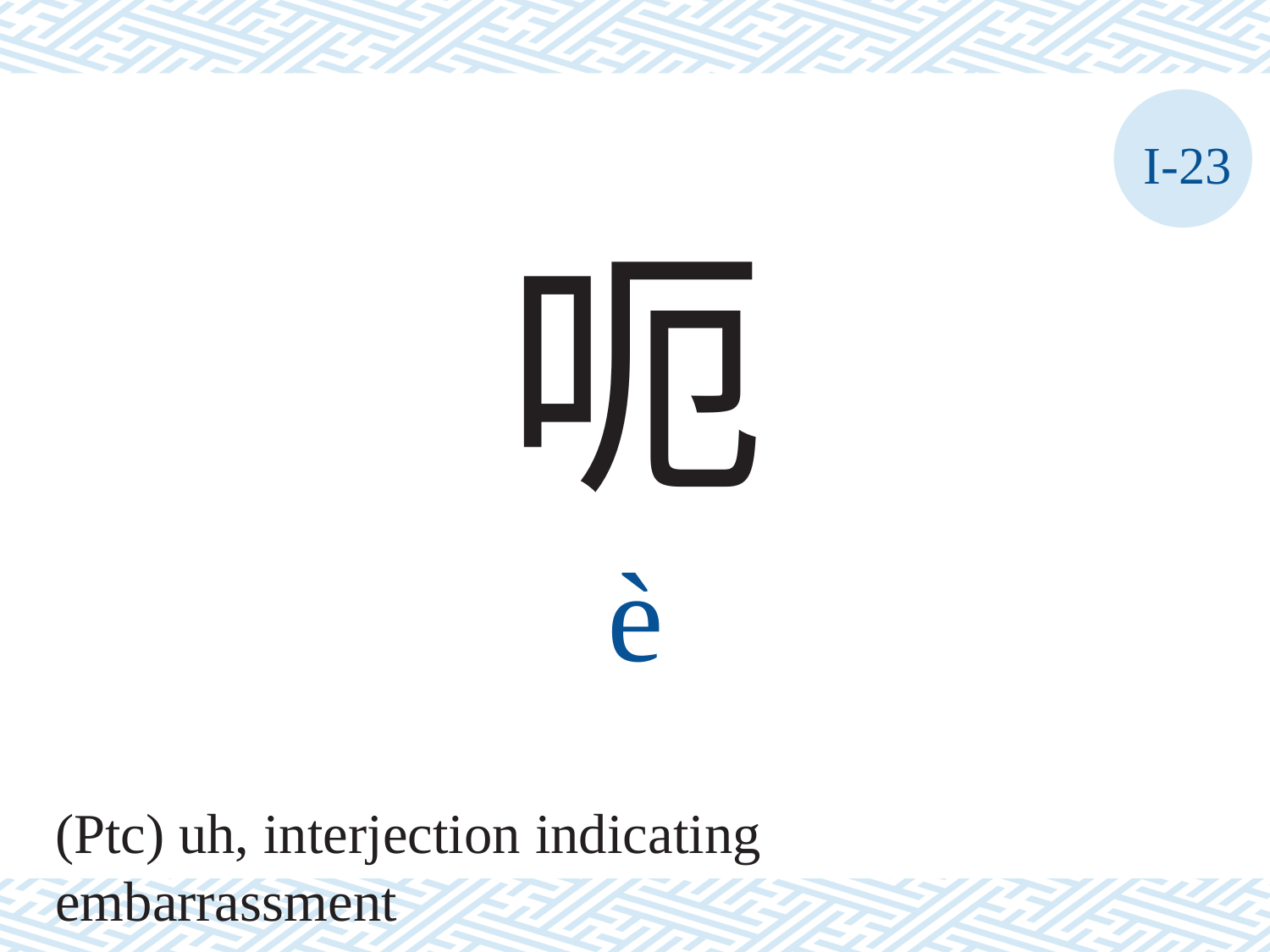

I-23
呃
è
(Ptc) uh, interjection indicating embarrassment